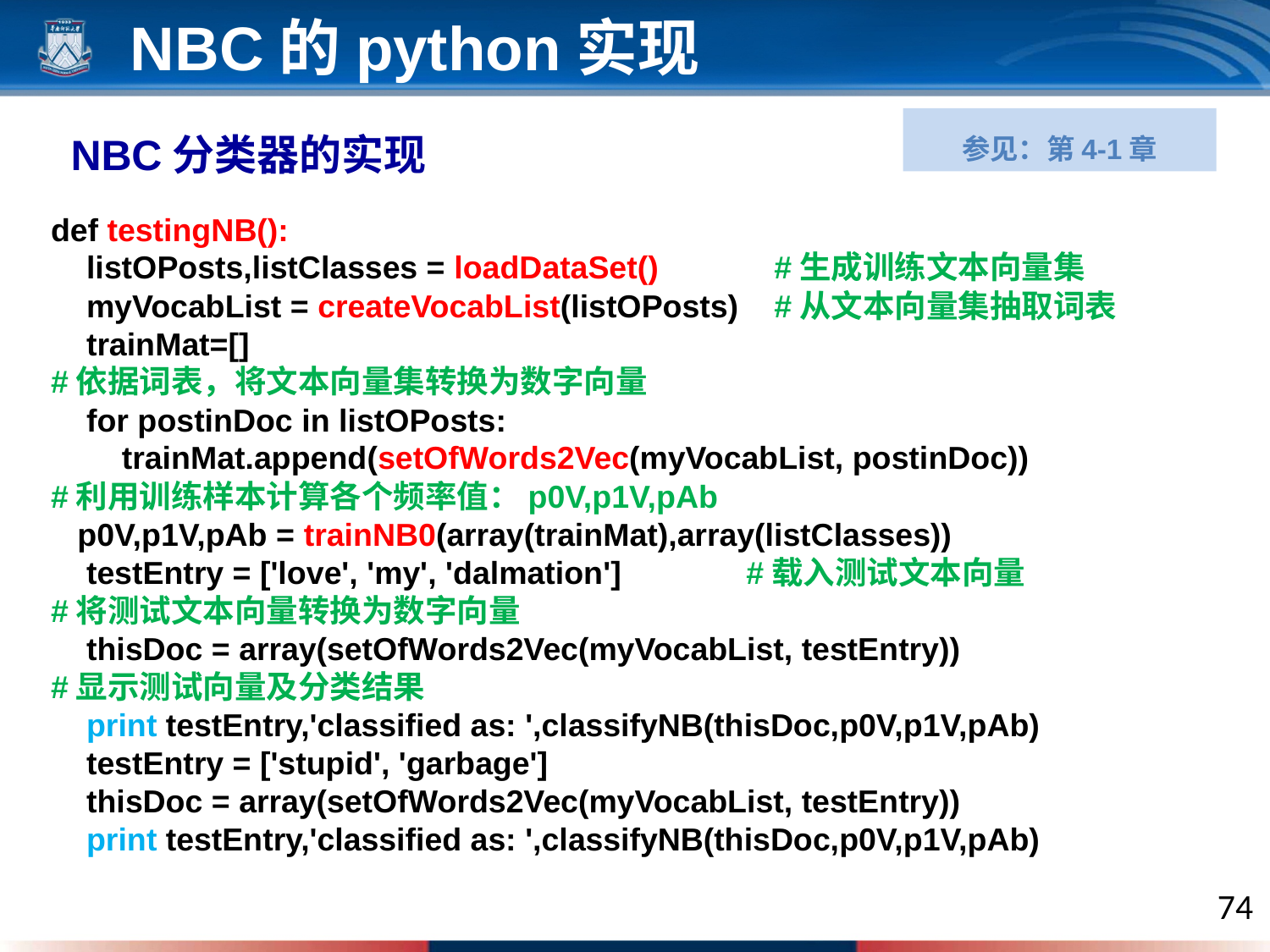

NBC的python实现

NBC分类器的实现
参见：第4-1章
def testingNB():
    listOPosts,listClasses = loadDataSet()             #生成训练文本向量集
    myVocabList = createVocabList(listOPosts)    #从文本向量集抽取词表
    trainMat=[]
#依据词表，将文本向量集转换为数字向量
    for postinDoc in listOPosts:
        trainMat.append(setOfWords2Vec(myVocabList, postinDoc))
#利用训练样本计算各个频率值：p0V,p1V,pAb
   p0V,p1V,pAb = trainNB0(array(trainMat),array(listClasses))
    testEntry = ['love', 'my', 'dalmation']              #载入测试文本向量
#将测试文本向量转换为数字向量
    thisDoc = array(setOfWords2Vec(myVocabList, testEntry))
#显示测试向量及分类结果
    print testEntry,'classified as: ',classifyNB(thisDoc,p0V,p1V,pAb)
    testEntry = ['stupid', 'garbage']
    thisDoc = array(setOfWords2Vec(myVocabList, testEntry))
    print testEntry,'classified as: ',classifyNB(thisDoc,p0V,p1V,pAb)